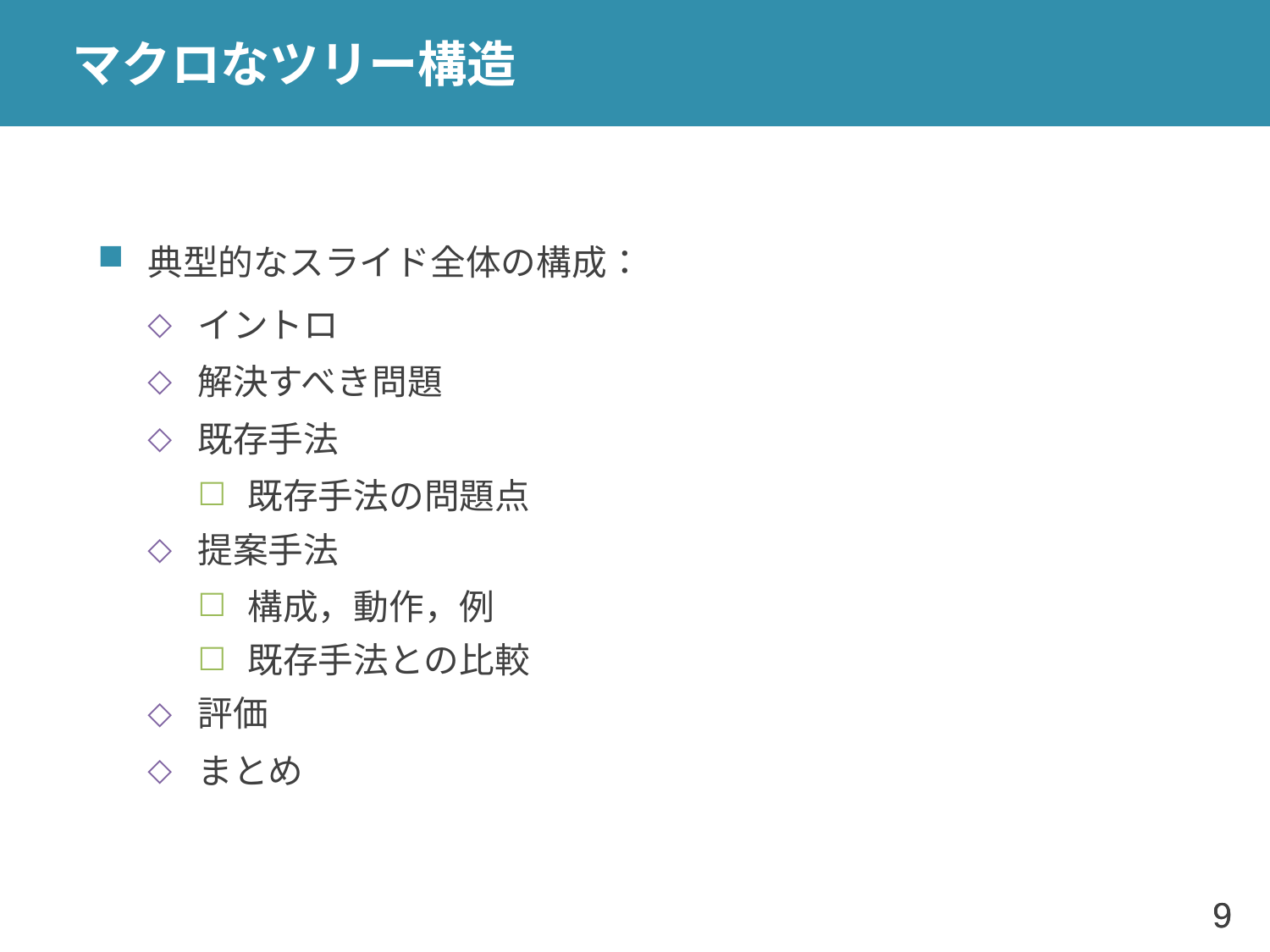

# マクロなツリー構造
典型的なスライド全体の構成：
イントロ
解決すべき問題
既存手法
既存手法の問題点
提案手法
構成，動作，例
既存手法との比較
評価
まとめ